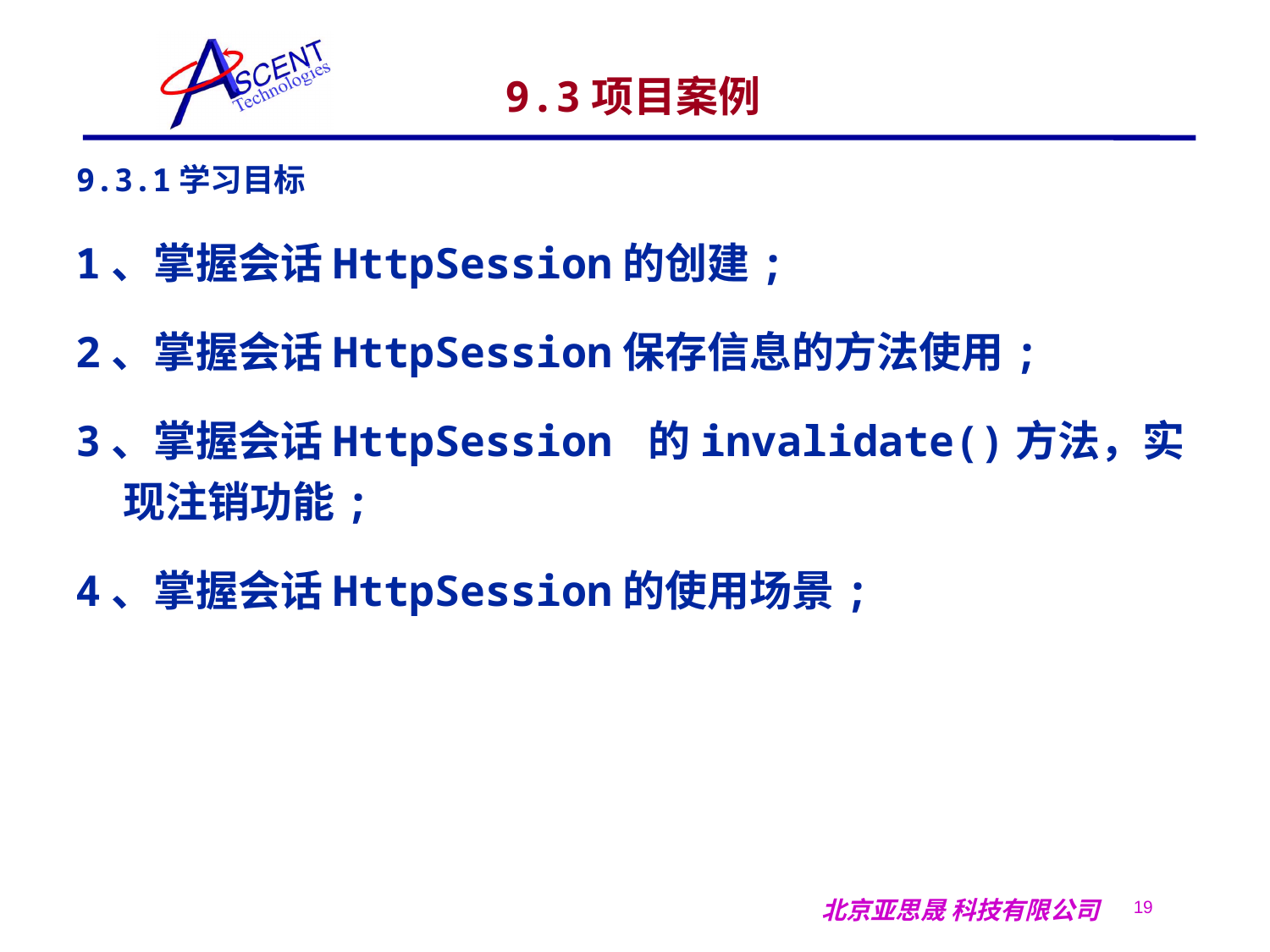

# 9.3项目案例
9.3.1学习目标
1、掌握会话HttpSession的创建;
2、掌握会话HttpSession保存信息的方法使用;
3、掌握会话HttpSession 的invalidate()方法，实现注销功能;
4、掌握会话HttpSession的使用场景;